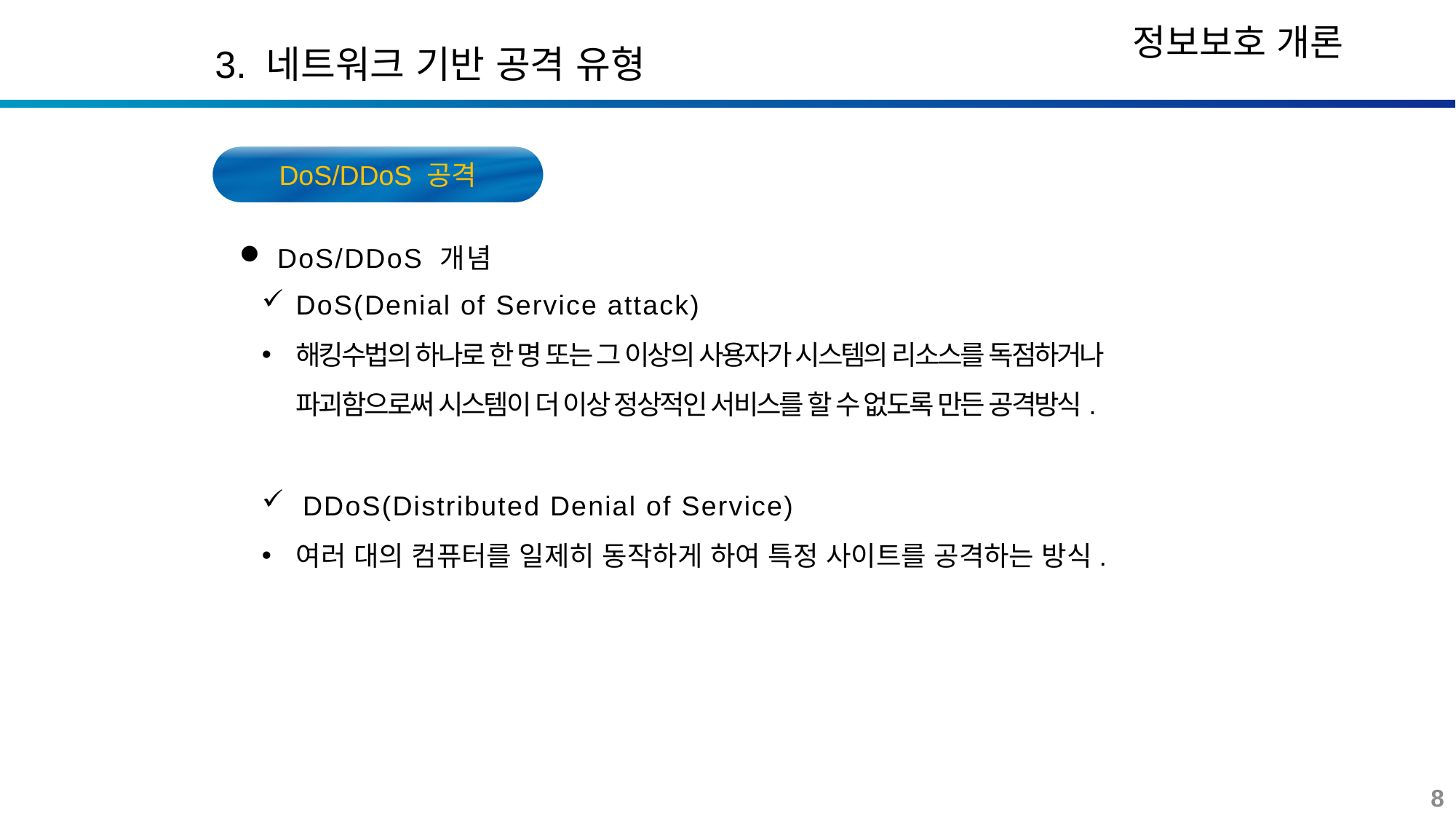

3. 네트워크 기반 공격 유형
DoS/DDoS 공격

DoS/DDoS 개념
DoS(Denial of Service attack)
해킹수법의 하나로 한 명 또는 그 이상의 사용자가 시스템의 리소스를 독점하거나 파괴함으로써 시스템이 더 이상 정상적인 서비스를 할 수 없도록 만든 공격방식.

DDoS(Distributed Denial of Service)
여러 대의 컴퓨터를 일제히 동작하게 하여 특정 사이트를 공격하는 방식.

8